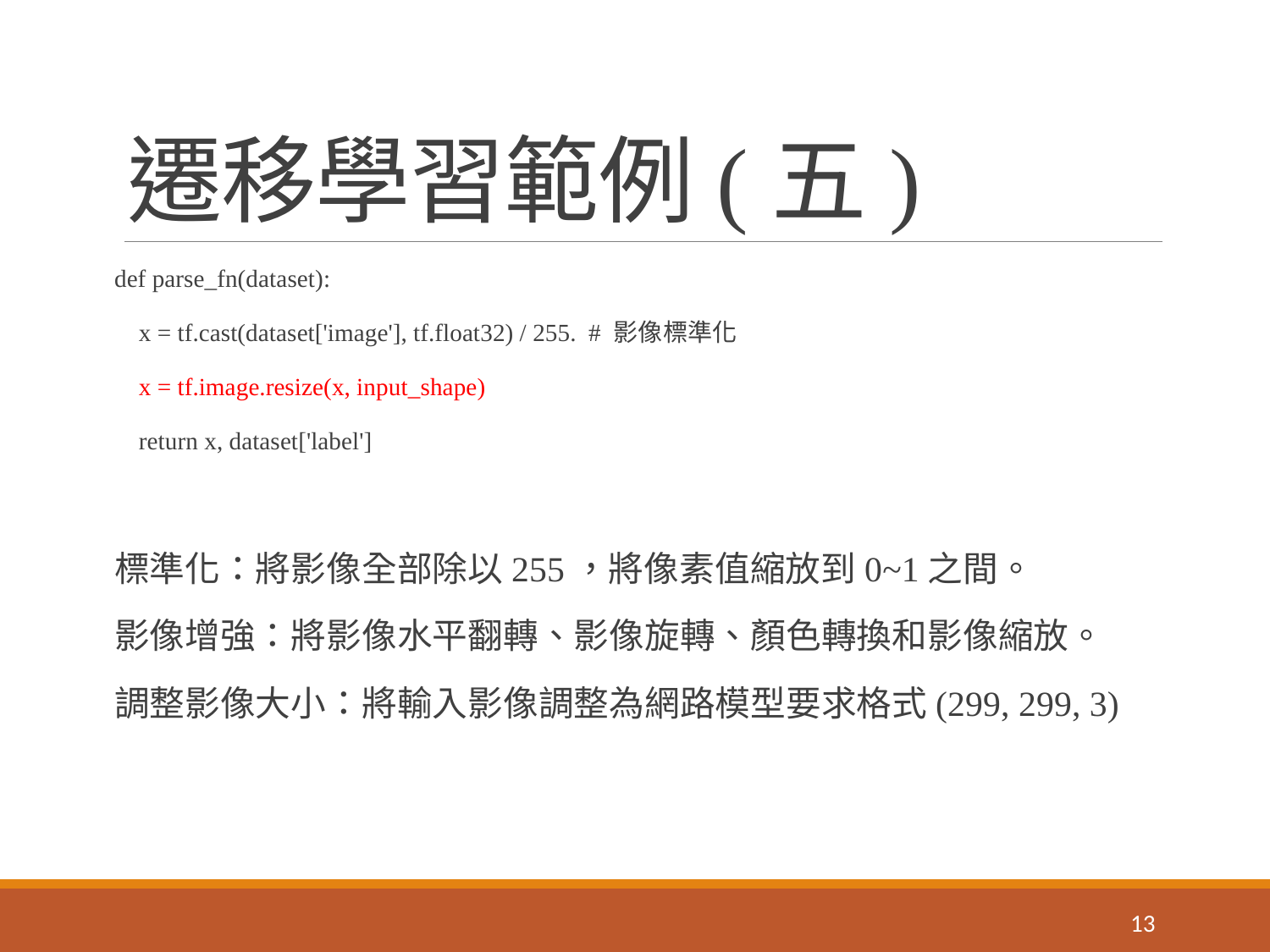

# 遷移學習範例(五)
def parse_fn(dataset):
    x = tf.cast(dataset['image'], tf.float32) / 255.  # 影像標準化
    x = tf.image.resize(x, input_shape)
    return x, dataset['label']

標準化：將影像全部除以255，將像素值縮放到0~1之間。
影像增強：將影像水平翻轉、影像旋轉、顏色轉換和影像縮放。
調整影像大小：將輸入影像調整為網路模型要求格式(299, 299, 3)
13